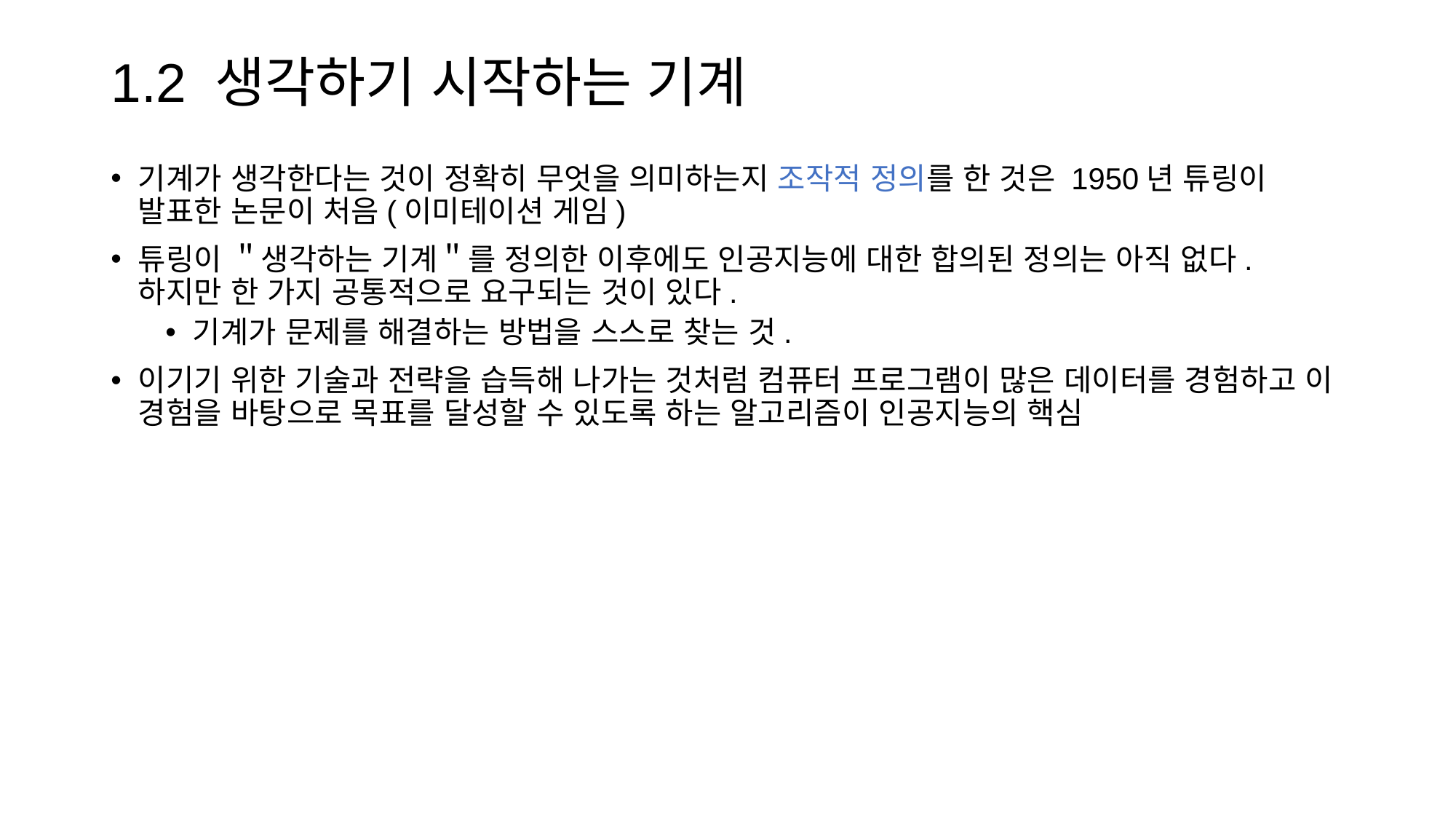

# 1.2 생각하기 시작하는 기계
기계가 생각한다는 것이 정확히 무엇을 의미하는지 조작적 정의를 한 것은 1950년 튜링이 발표한 논문이 처음(이미테이션 게임)
튜링이 ＂생각하는 기계＂를 정의한 이후에도 인공지능에 대한 합의된 정의는 아직 없다. 하지만 한 가지 공통적으로 요구되는 것이 있다.
기계가 문제를 해결하는 방법을 스스로 찾는 것.
이기기 위한 기술과 전략을 습득해 나가는 것처럼 컴퓨터 프로그램이 많은 데이터를 경험하고 이 경험을 바탕으로 목표를 달성할 수 있도록 하는 알고리즘이 인공지능의 핵심